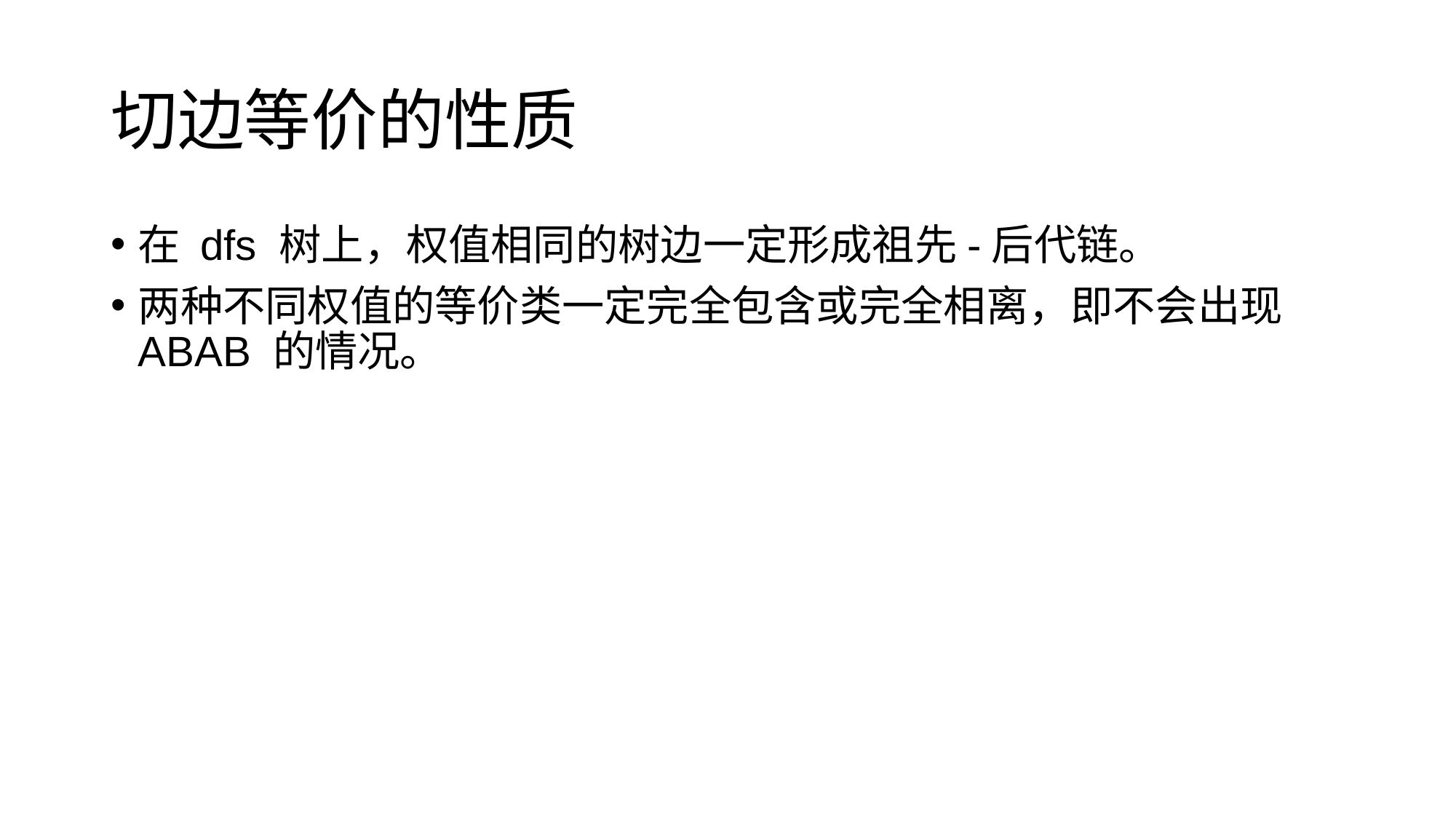

# 切边等价的性质
在 dfs 树上，权值相同的树边一定形成祖先-后代链。
两种不同权值的等价类一定完全包含或完全相离，即不会出现 ABAB 的情况。